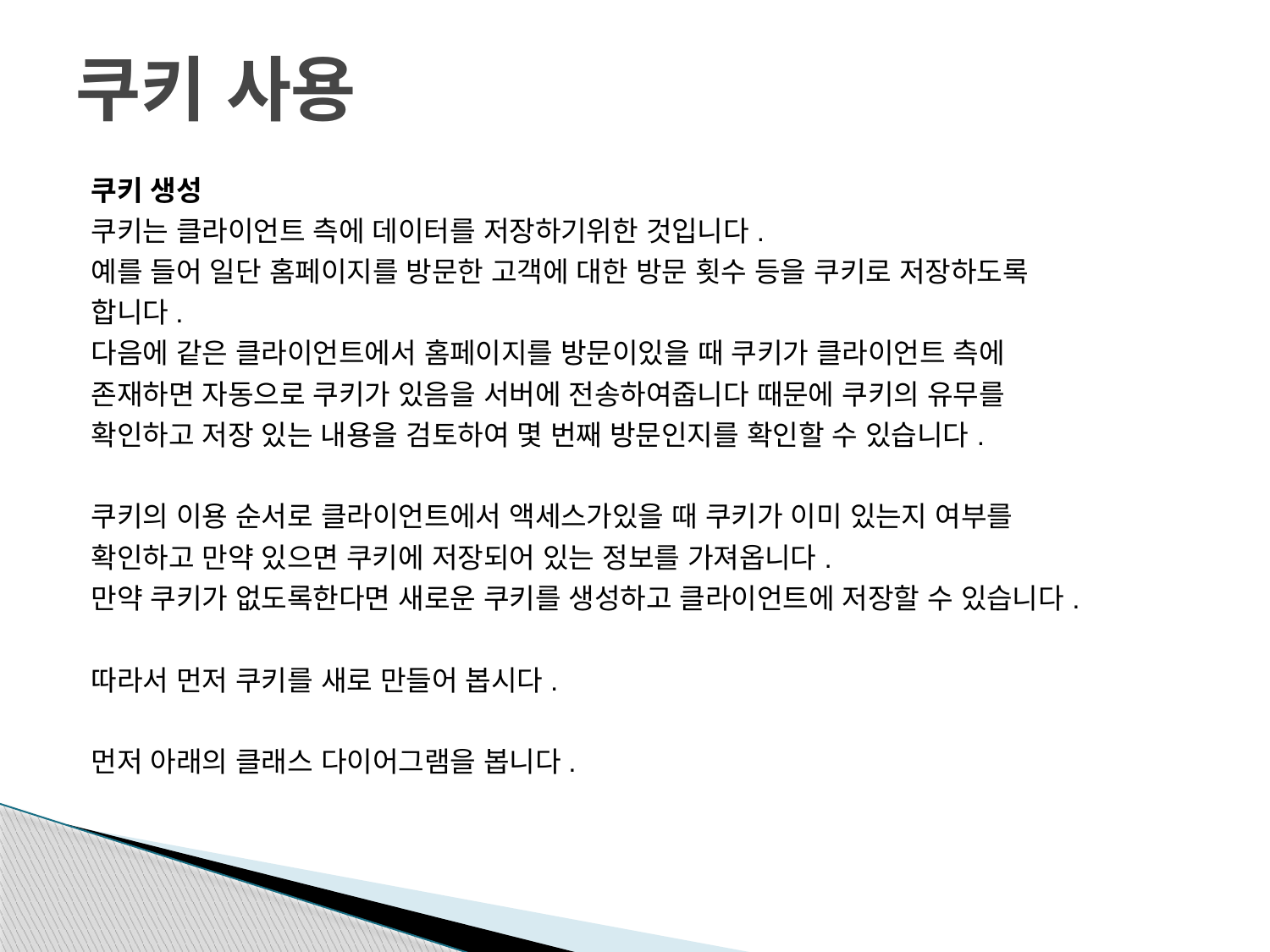

# 쿠키 사용
쿠키 생성
쿠키는 클라이언트 측에 데이터를 저장하기위한 것입니다.
예를 들어 일단 홈페이지를 방문한 고객에 대한 방문 횟수 등을 쿠키로 저장하도록
합니다.
다음에 같은 클라이언트에서 홈페이지를 방문이있을 때 쿠키가 클라이언트 측에
존재하면 자동으로 쿠키가 있음을 서버에 전송하여줍니다 때문에 쿠키의 유무를
확인하고 저장 있는 내용을 검토하여 몇 번째 방문인지를 확인할 수 있습니다.

쿠키의 이용 순서로 클라이언트에서 액세스가있을 때 쿠키가 이미 있는지 여부를
확인하고 만약 있으면 쿠키에 저장되어 있는 정보를 가져옵니다.
만약 쿠키가 없도록한다면 새로운 쿠키를 생성하고 클라이언트에 저장할 수 있습니다.

따라서 먼저 쿠키를 새로 만들어 봅시다.

먼저 아래의 클래스 다이어그램을 봅니다.